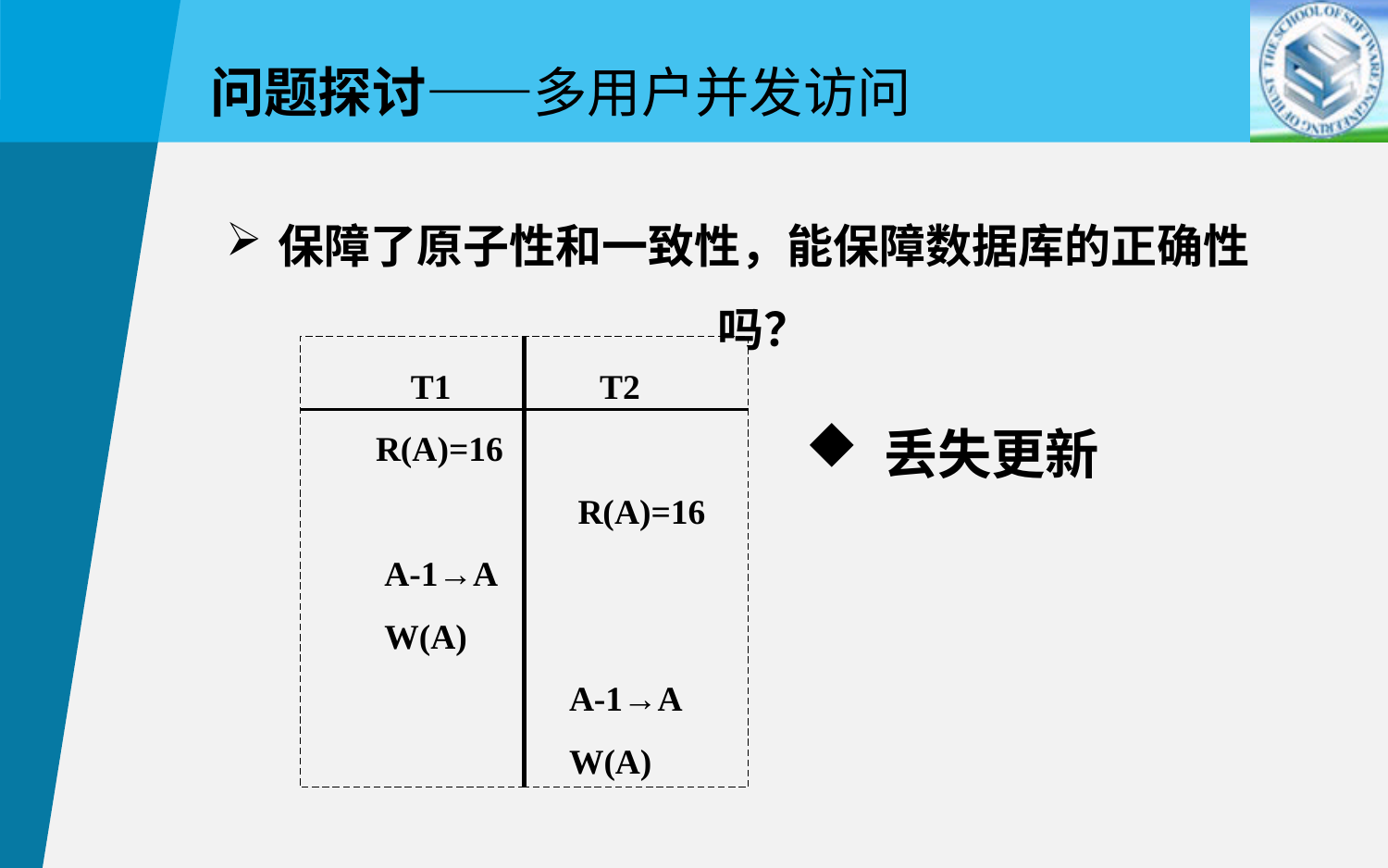

问题探讨——多用户并发访问
保障了原子性和一致性，能保障数据库的正确性吗？
           T1                 T2
       R(A)=16
                              R(A)=16
        A-1→A
        W(A)
                             A-1→A
                             W(A)
 丢失更新